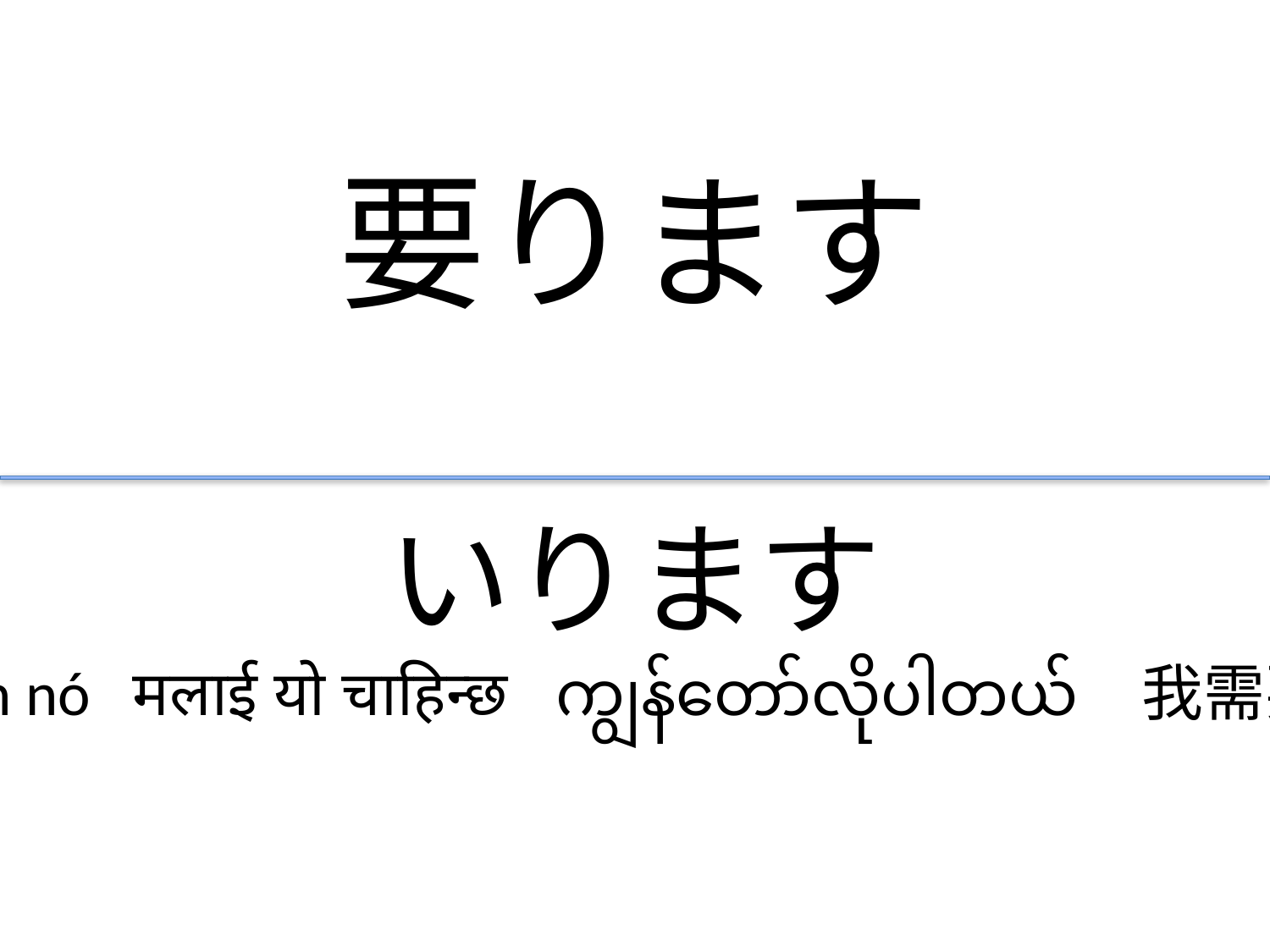

要ります

いります
I need it   Tôi cần nó   मलाई यो चाहिन्छ   ကျွန်တော်လိုပါတယ်   我需要它   我需要它